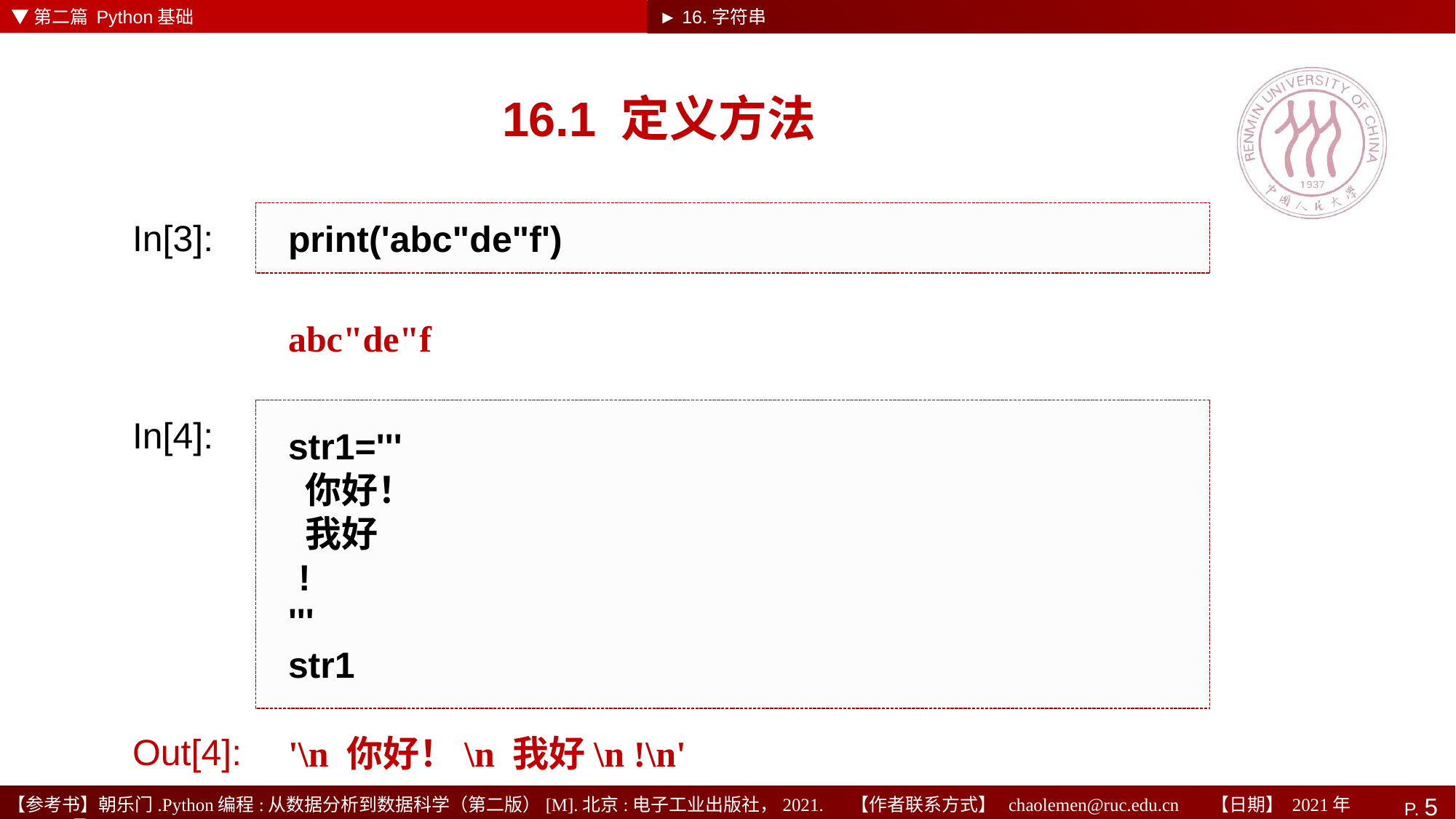

▼第二篇 Python基础
► 16.字符串
# 16.1 定义方法
print('abc"de"f')
In[3]:
abc"de"f
str1='''
 你好！
 我好
 !
'''
str1
In[4]:
'\n 你好！\n 我好\n !\n'
Out[4]: